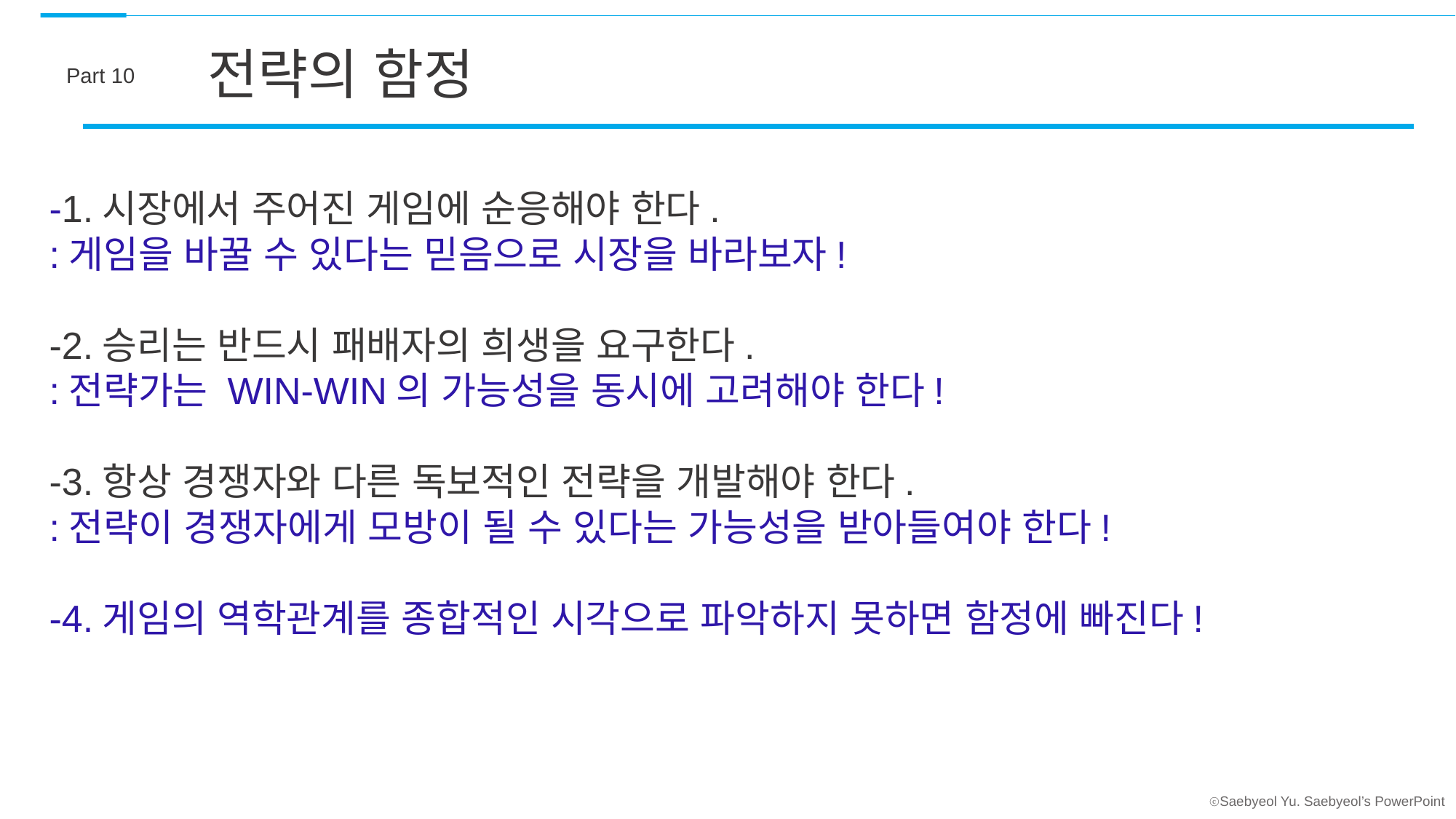

전략의 함정
Part 10
-1.시장에서 주어진 게임에 순응해야 한다.
:게임을 바꿀 수 있다는 믿음으로 시장을 바라보자!

-2.승리는 반드시 패배자의 희생을 요구한다.
:전략가는 WIN-WIN의 가능성을 동시에 고려해야 한다!

-3.항상 경쟁자와 다른 독보적인 전략을 개발해야 한다.
:전략이 경쟁자에게 모방이 될 수 있다는 가능성을 받아들여야 한다!

-4.게임의 역학관계를 종합적인 시각으로 파악하지 못하면 함정에 빠진다!